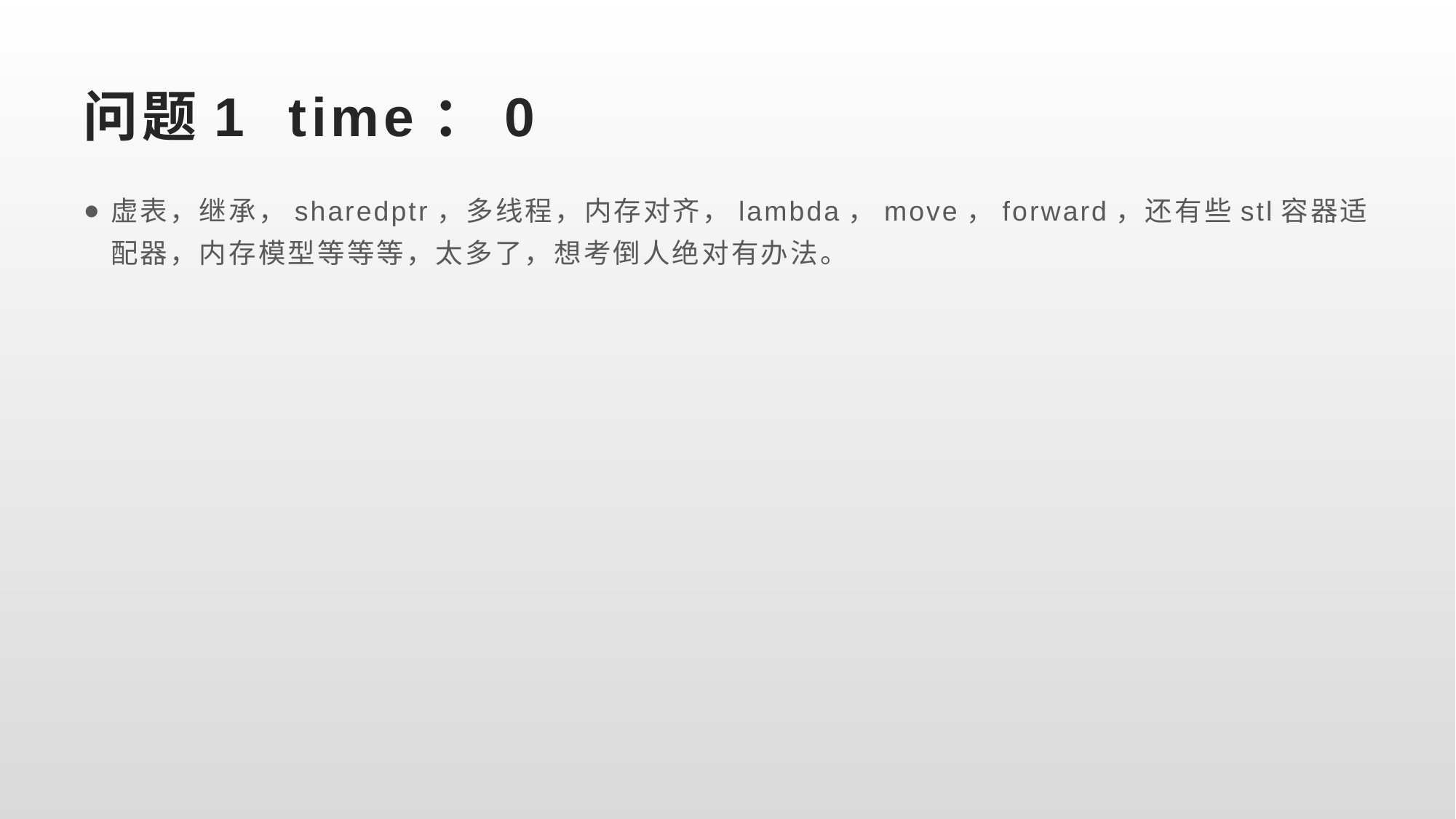

# 问题1  time：0
虚表，继承，sharedptr，多线程，内存对齐，lambda，move，forward，还有些stl容器适配器，内存模型等等等，太多了，想考倒人绝对有办法。